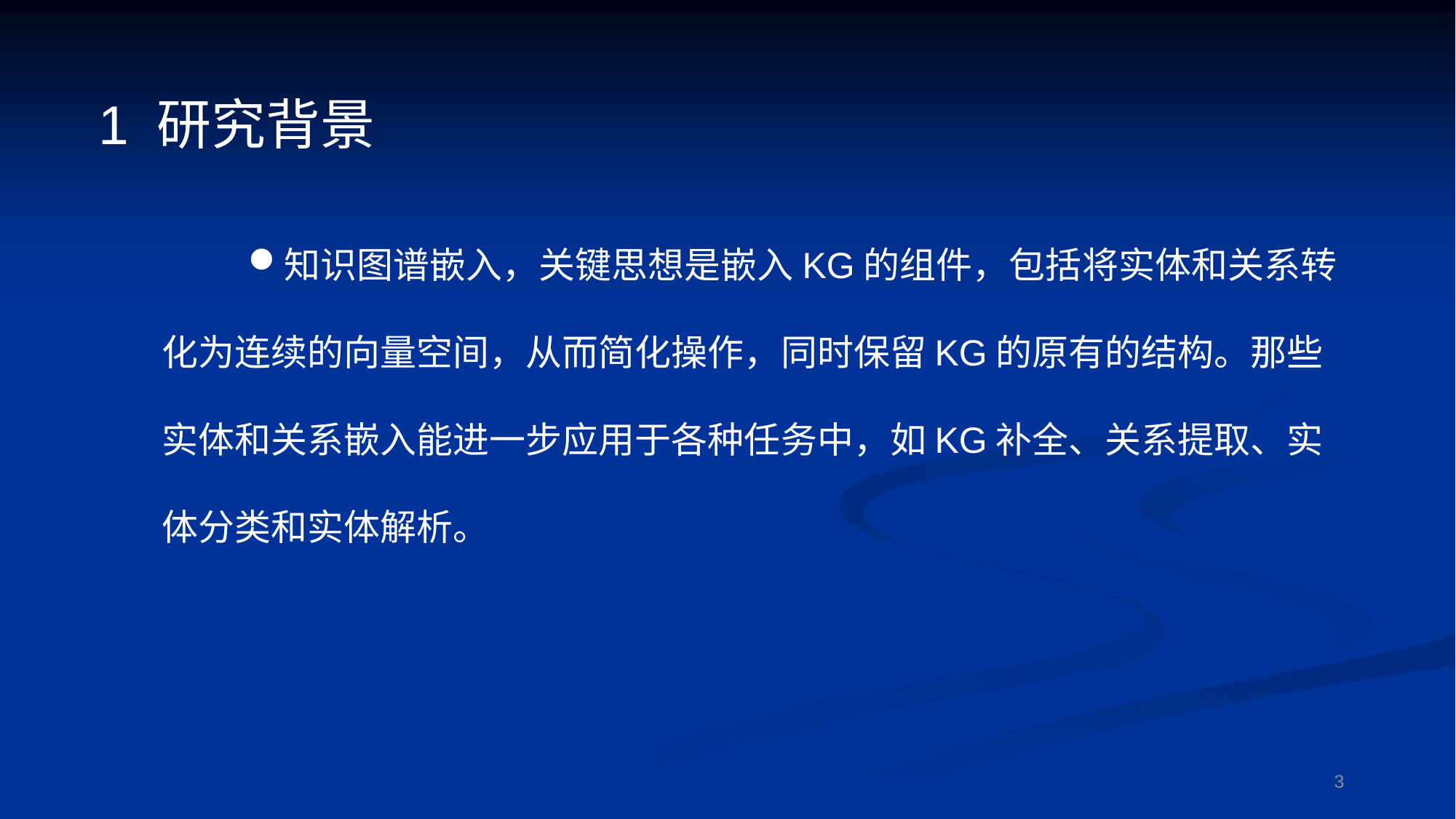

1 研究背景
知识图谱嵌入，关键思想是嵌入KG的组件，包括将实体和关系转化为连续的向量空间，从而简化操作，同时保留KG的原有的结构。那些实体和关系嵌入能进一步应用于各种任务中，如KG补全、关系提取、实体分类和实体解析。
3